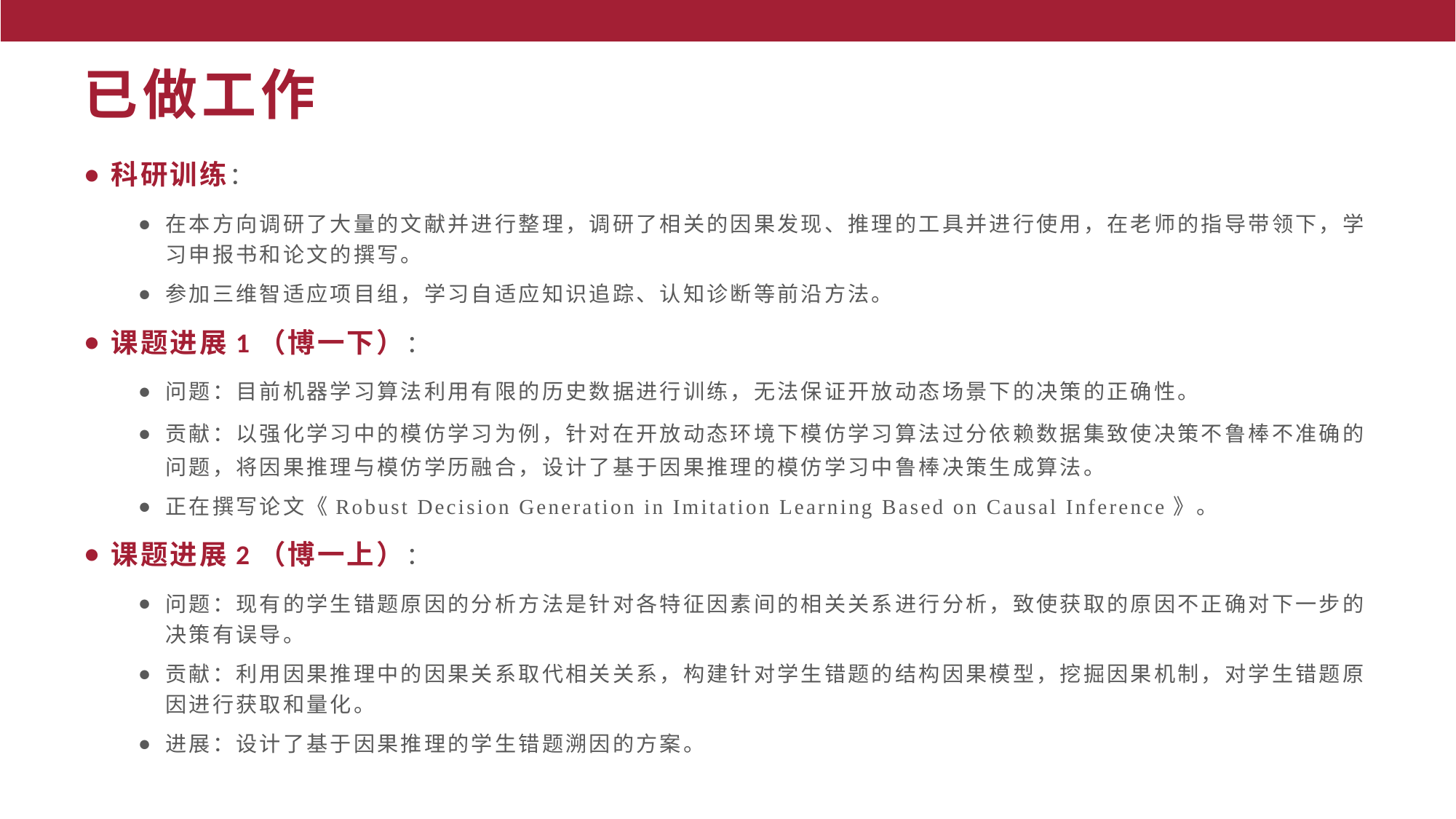

3
# 已做工作
科研训练：
在本方向调研了大量的文献并进行整理，调研了相关的因果发现、推理的工具并进行使用，在老师的指导带领下，学习申报书和论文的撰写。
参加三维智适应项目组，学习自适应知识追踪、认知诊断等前沿方法。
课题进展1（博一下）：
问题：目前机器学习算法利用有限的历史数据进行训练，无法保证开放动态场景下的决策的正确性。
贡献：以强化学习中的模仿学习为例，针对在开放动态环境下模仿学习算法过分依赖数据集致使决策不鲁棒不准确的问题，将因果推理与模仿学历融合，设计了基于因果推理的模仿学习中鲁棒决策生成算法。
正在撰写论文《Robust Decision Generation in Imitation Learning Based on Causal Inference》。
课题进展2（博一上）：
问题：现有的学生错题原因的分析方法是针对各特征因素间的相关关系进行分析，致使获取的原因不正确对下一步的决策有误导。
贡献：利用因果推理中的因果关系取代相关关系，构建针对学生错题的结构因果模型，挖掘因果机制，对学生错题原因进行获取和量化。
进展：设计了基于因果推理的学生错题溯因的方案。